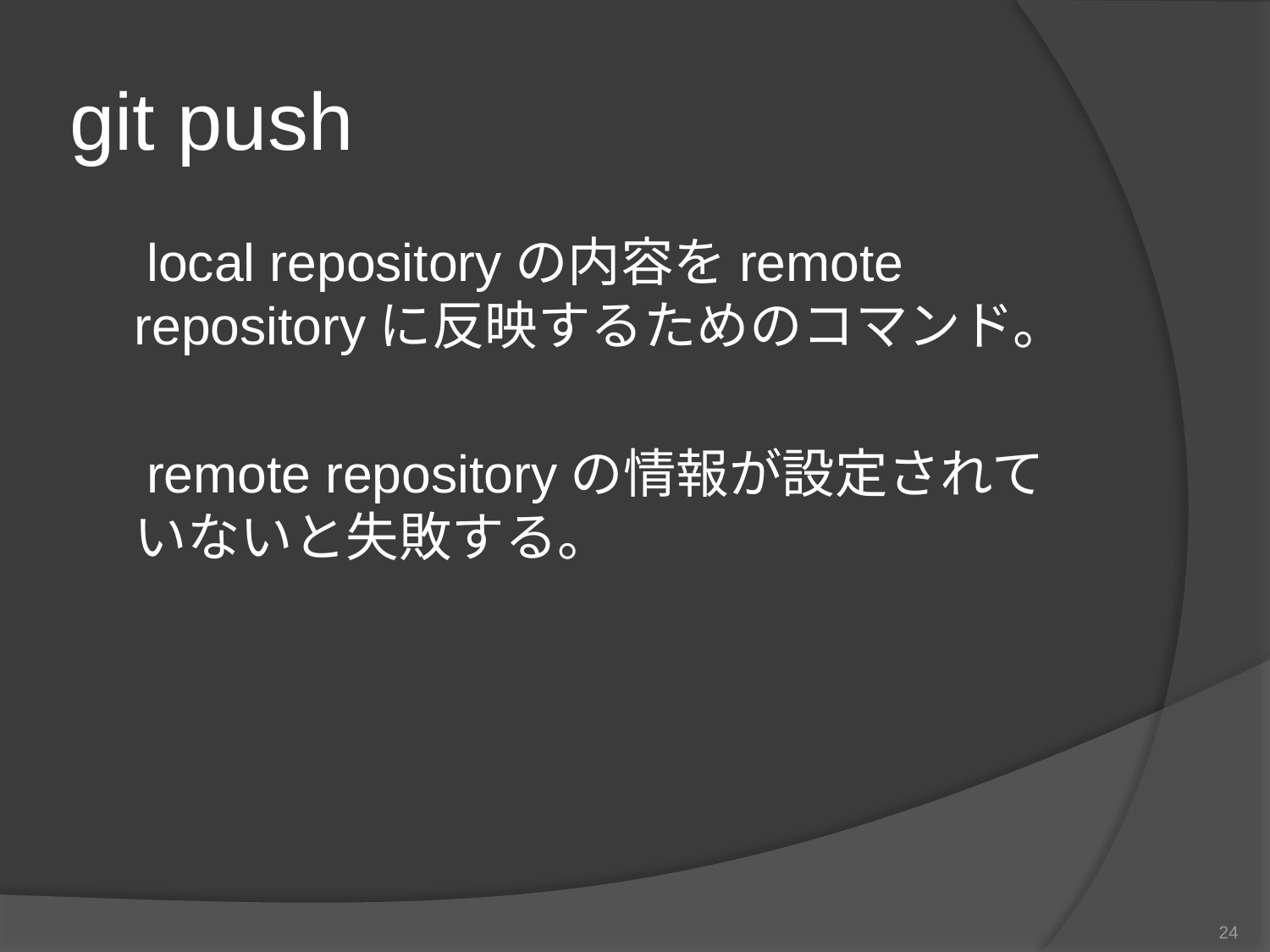

# git push
　local repositoryの内容をremote repositoryに反映するためのコマンド。

　remote repositoryの情報が設定されていないと失敗する。
24